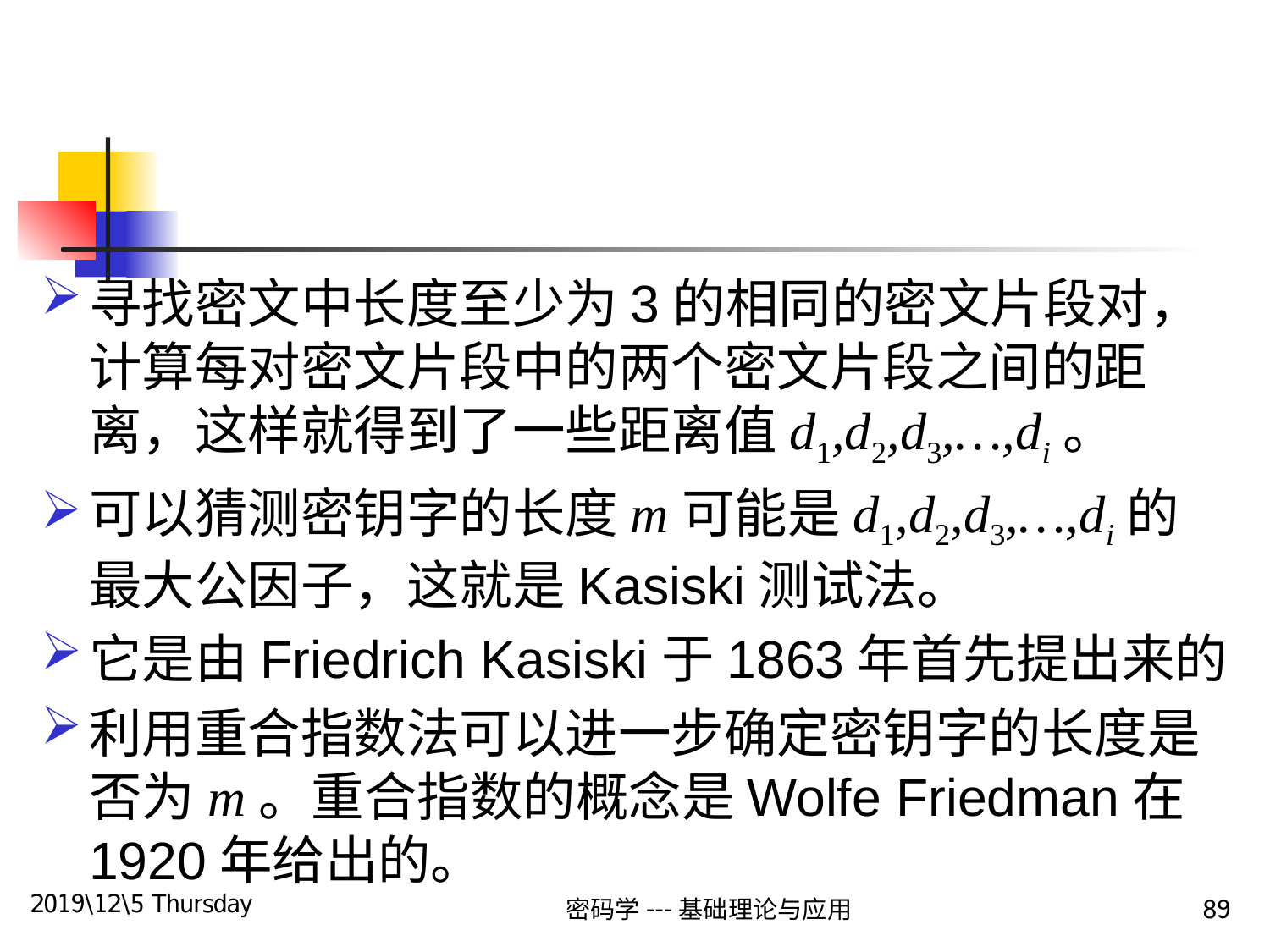

#
寻找密文中长度至少为3的相同的密文片段对，计算每对密文片段中的两个密文片段之间的距离，这样就得到了一些距离值d1,d2,d3,…,di。
可以猜测密钥字的长度m可能是d1,d2,d3,…,di的最大公因子，这就是Kasiski测试法。
它是由Friedrich Kasiski于1863年首先提出来的
利用重合指数法可以进一步确定密钥字的长度是否为m。重合指数的概念是Wolfe Friedman在1920年给出的。

密码学---基础理论与应用
89
2019\12\5 Thursday